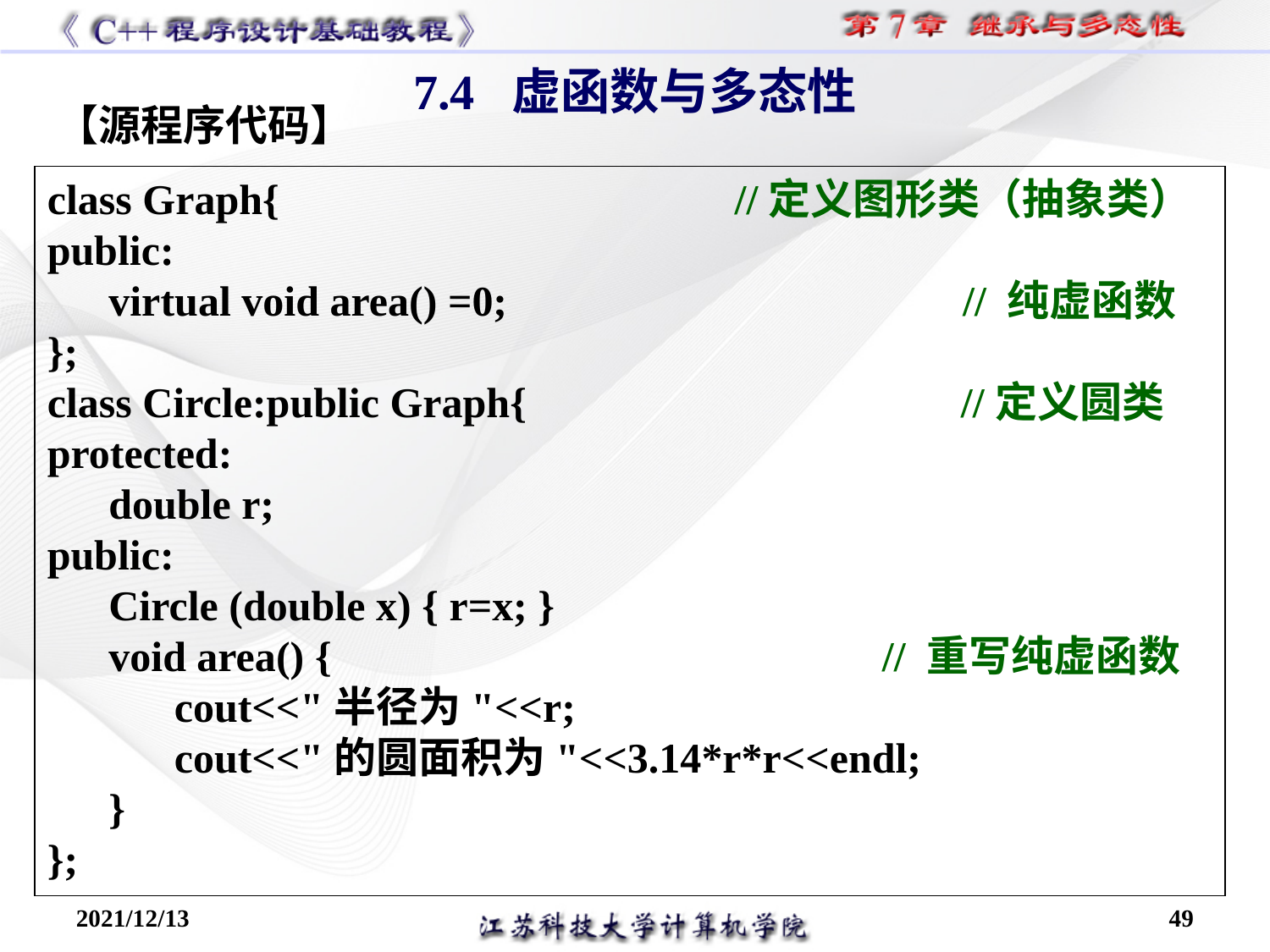

7.4  虚函数与多态性
【源程序代码】
class Graph{                                           //定义图形类（抽象类）
public:
virtual void area() =0;                                           // 纯虚函数
};
class Circle:public Graph{                                         //定义圆类
protected:
double r;
public:
Circle (double x) { r=x; }
void area() {                                                    // 重写纯虚函数
cout<<"半径为"<<r;
cout<<"的圆面积为"<<3.14*r*r<<endl;
}
};